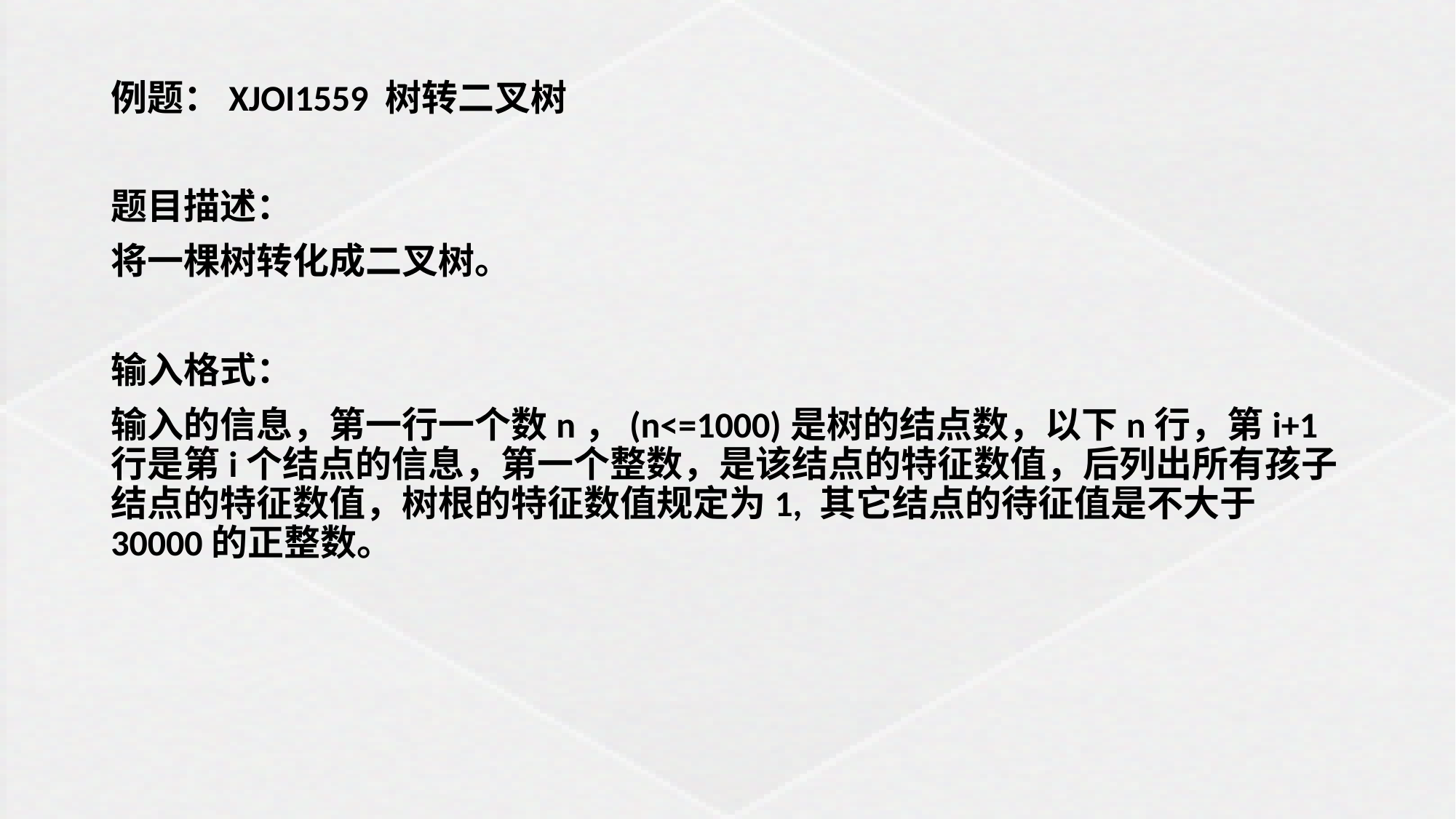

例题：XJOI1559 树转二叉树

题目描述：
将一棵树转化成二叉树。

输入格式：
输入的信息，第一行一个数n，(n<=1000)是树的结点数，以下n行，第i+1行是第i个结点的信息，第一个整数，是该结点的特征数值，后列出所有孩子结点的特征数值，树根的特征数值规定为1, 其它结点的待征值是不大于30000的正整数。